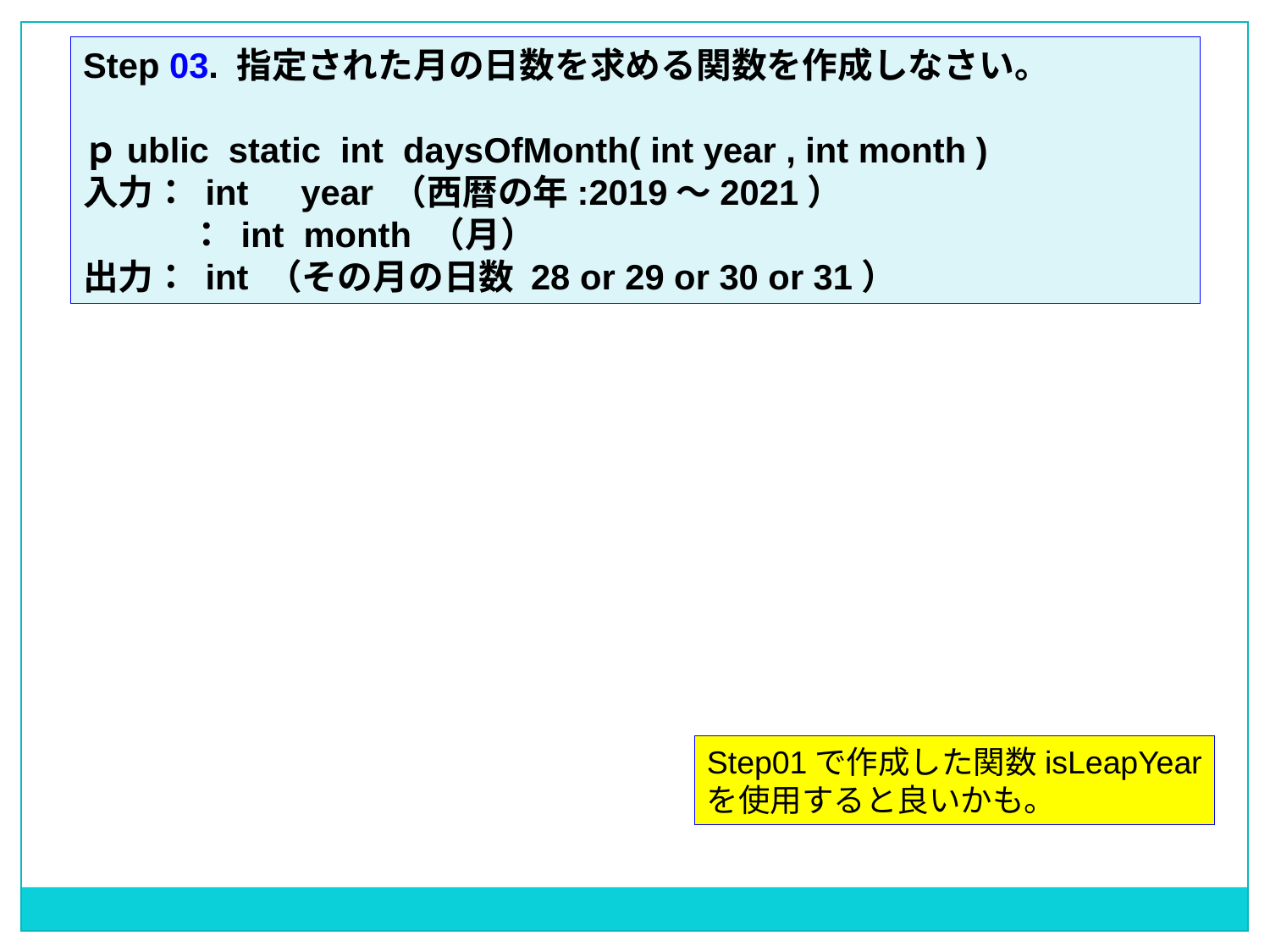

Step 03. 指定された月の日数を求める関数を作成しなさい。

ｐublic  static  int  daysOfMonth( int year , int month )
入力： int　year （西暦の年:2019～2021）
　　　： int  month （月）
出力： int （その月の日数 28 or 29 or 30 or 31）
Step01で作成した関数isLeapYear
を使用すると良いかも。